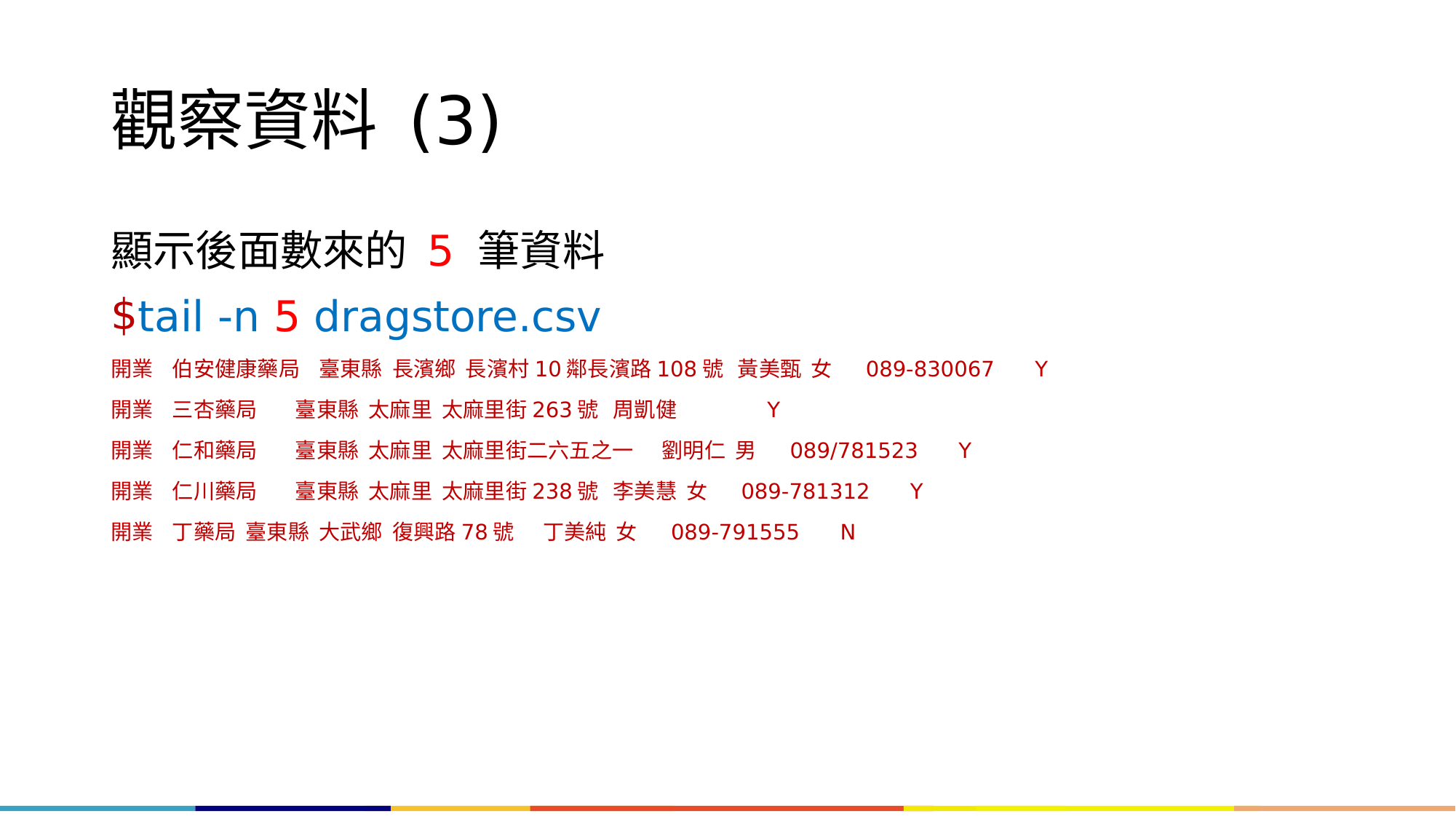

# 觀察資料 (3)
顯示後面數來的 5 筆資料
tail -n 5 dragstore.csv
開業    伯安健康藥局    臺東縣  長濱鄉  長濱村10鄰長濱路108號   黃美甄  女      089-830067      Y
開業    三杏藥局        臺東縣  太麻里  太麻里街263號   周凱健                  Y
開業    仁和藥局        臺東縣  太麻里  太麻里街二六五之一      劉明仁  男      089/781523      Y
開業    仁川藥局        臺東縣  太麻里  太麻里街238號   李美慧  女      089-781312      Y
開業    丁藥局  臺東縣  大武鄉  復興路78號      丁美純  女      089-791555      N